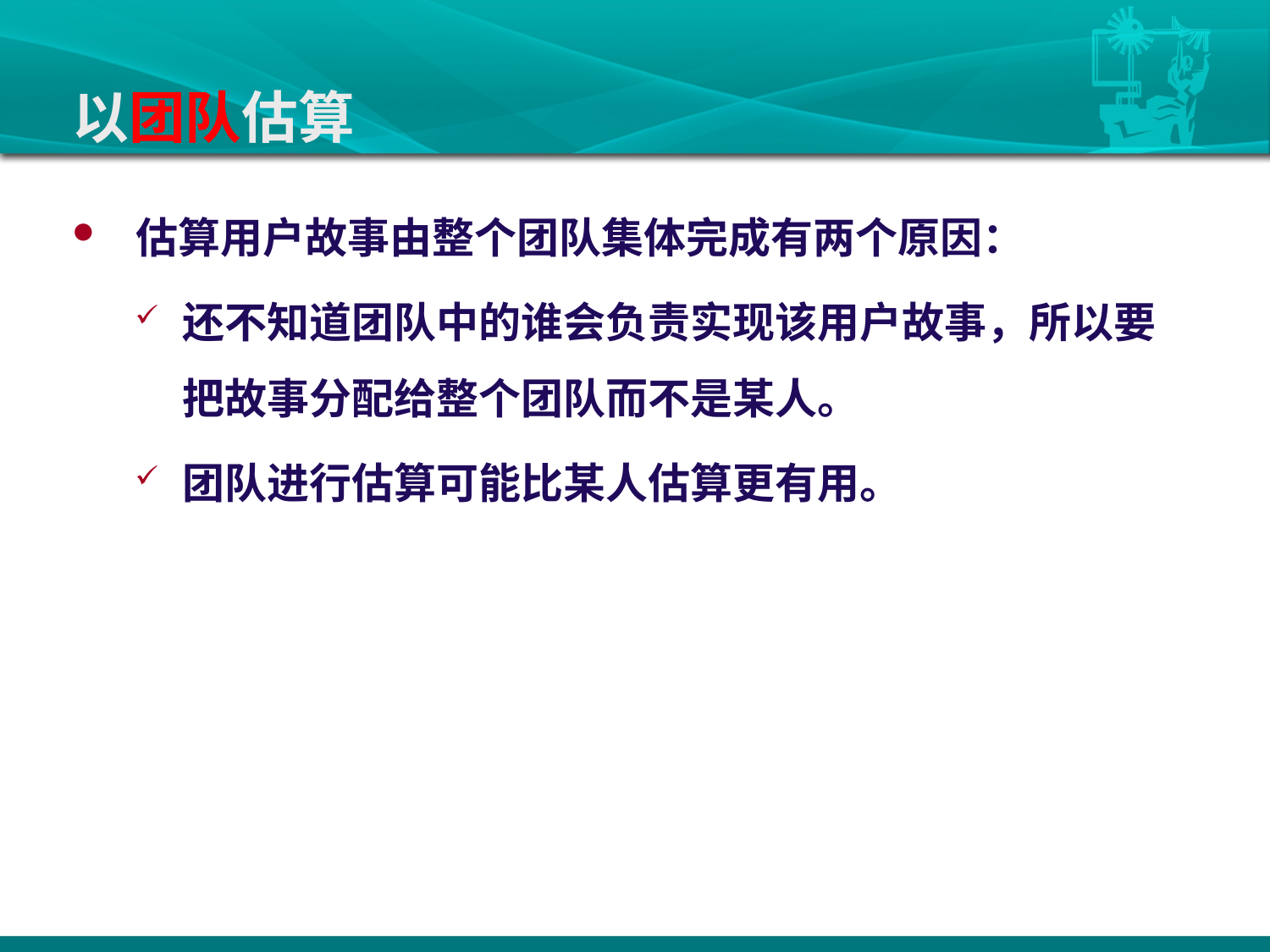

# 以团队估算
估算用户故事由整个团队集体完成有两个原因：
还不知道团队中的谁会负责实现该用户故事，所以要把故事分配给整个团队而不是某人。
团队进行估算可能比某人估算更有用。